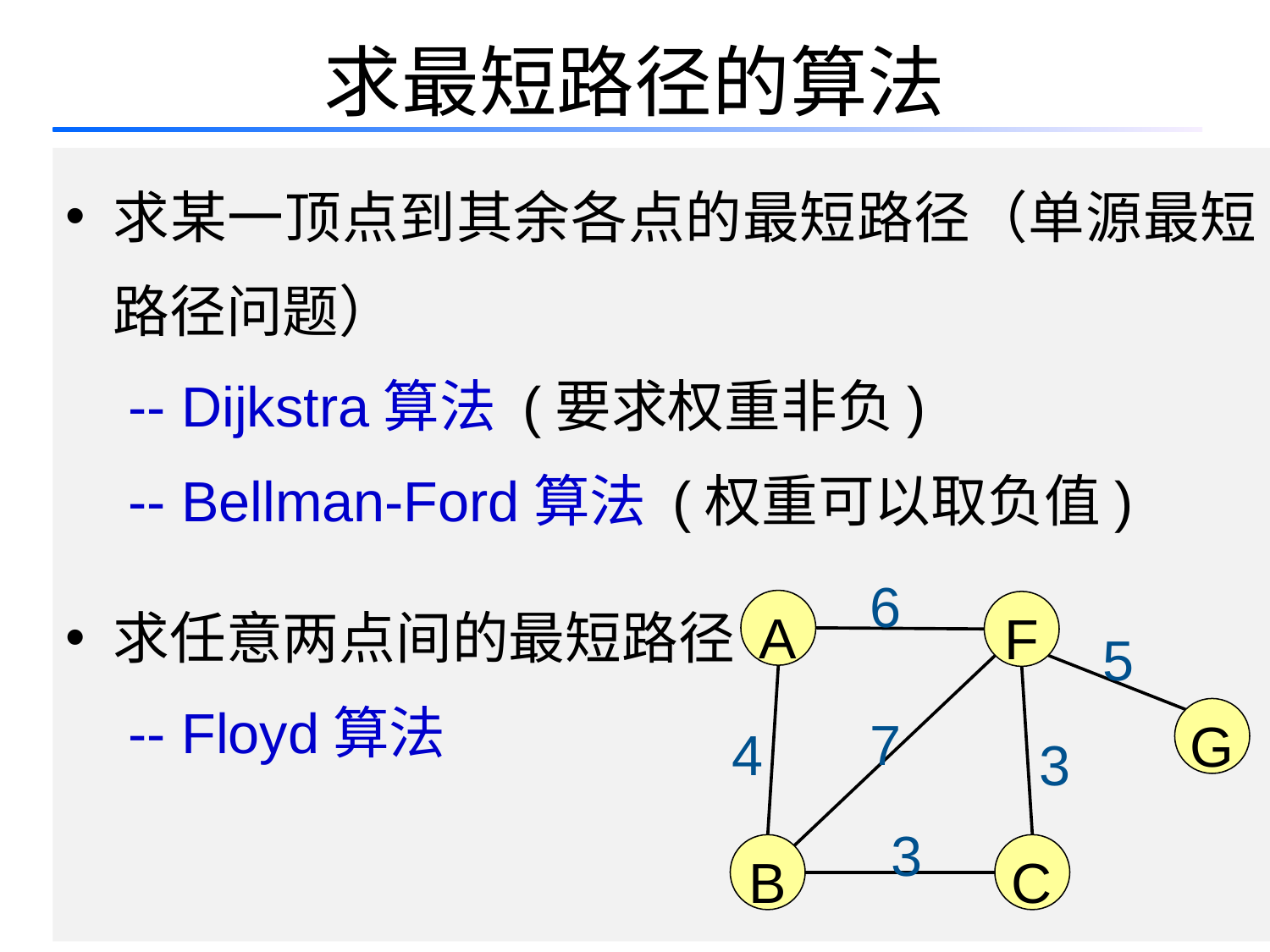

# 求最短路径的算法

求某一顶点到其余各点的最短路径（单源最短路径问题）
    -- Dijkstra算法 (要求权重非负)
    -- Bellman-Ford算法 (权重可以取负值)
求任意两点间的最短路径
    -- Floyd算法
6
A
F
5
7
4
G
3
3
B
C